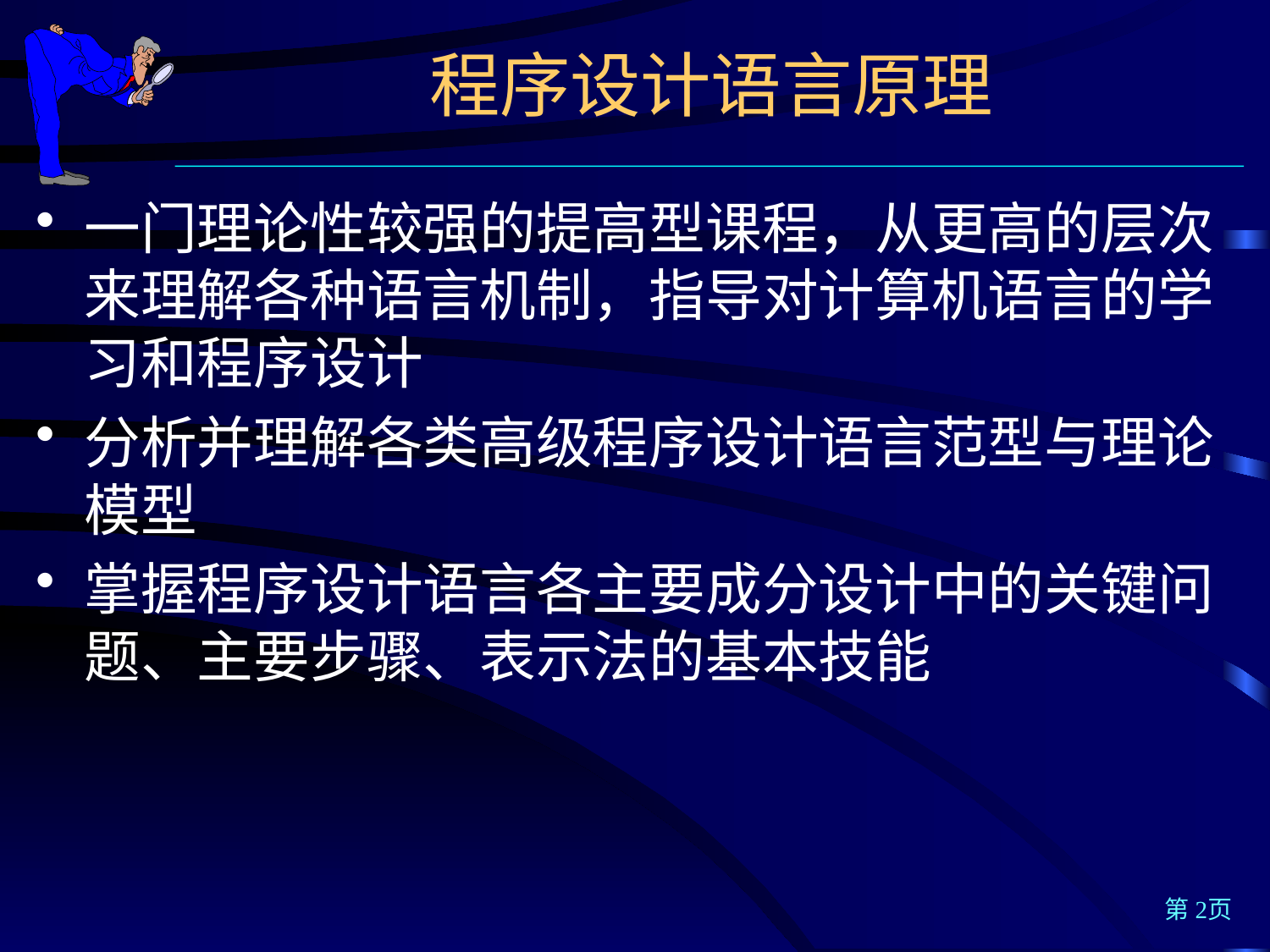

程序设计语言原理
一门理论性较强的提高型课程，从更高的层次来理解各种语言机制，指导对计算机语言的学习和程序设计
分析并理解各类高级程序设计语言范型与理论模型
掌握程序设计语言各主要成分设计中的关键问题、主要步骤、表示法的基本技能
第2页